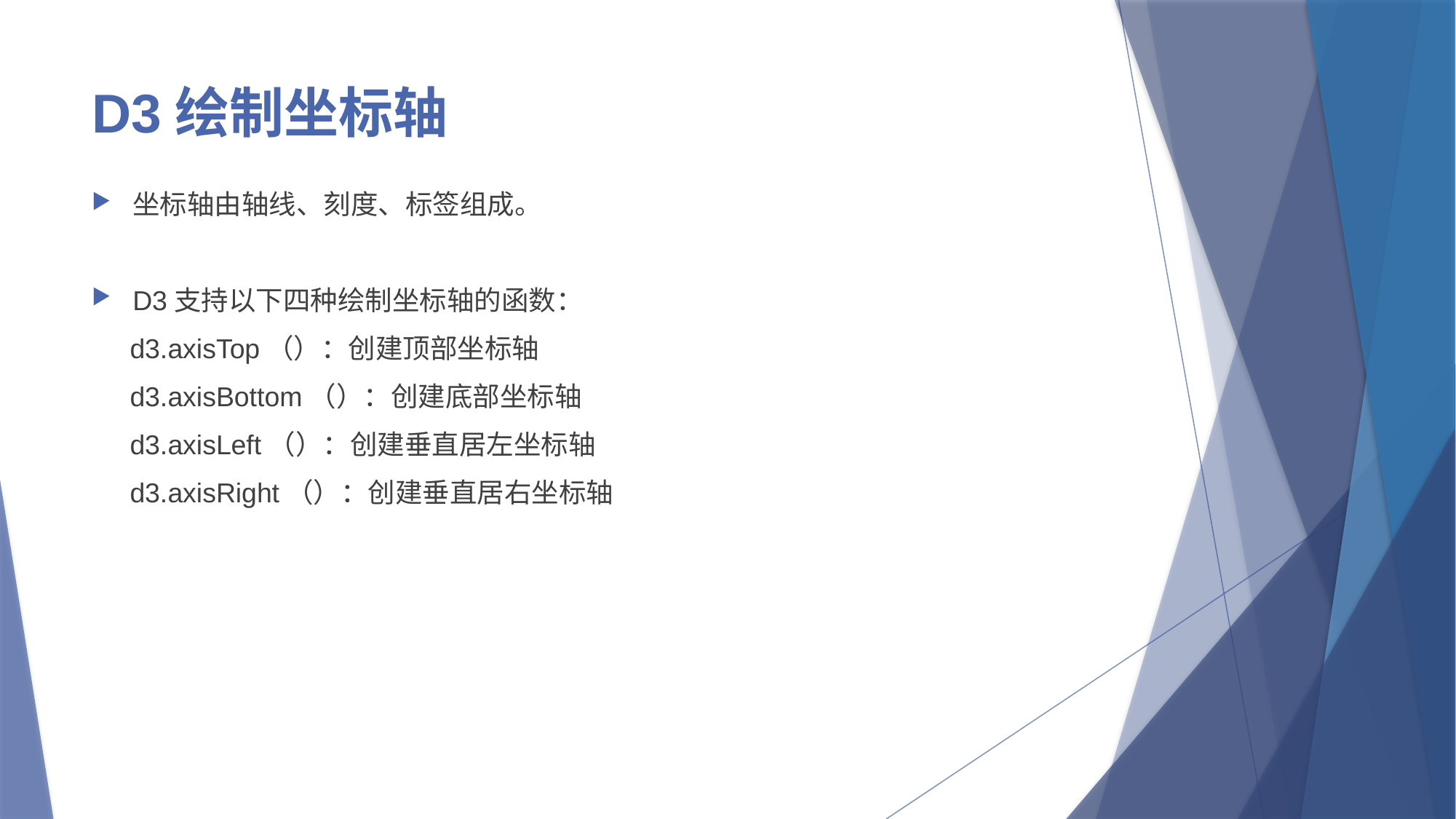

# D3绘制坐标轴
坐标轴由轴线、刻度、标签组成。

D3支持以下四种绘制坐标轴的函数：
     d3.axisTop（）：创建顶部坐标轴
     d3.axisBottom（）：创建底部坐标轴
     d3.axisLeft（）：创建垂直居左坐标轴
     d3.axisRight（）：创建垂直居右坐标轴